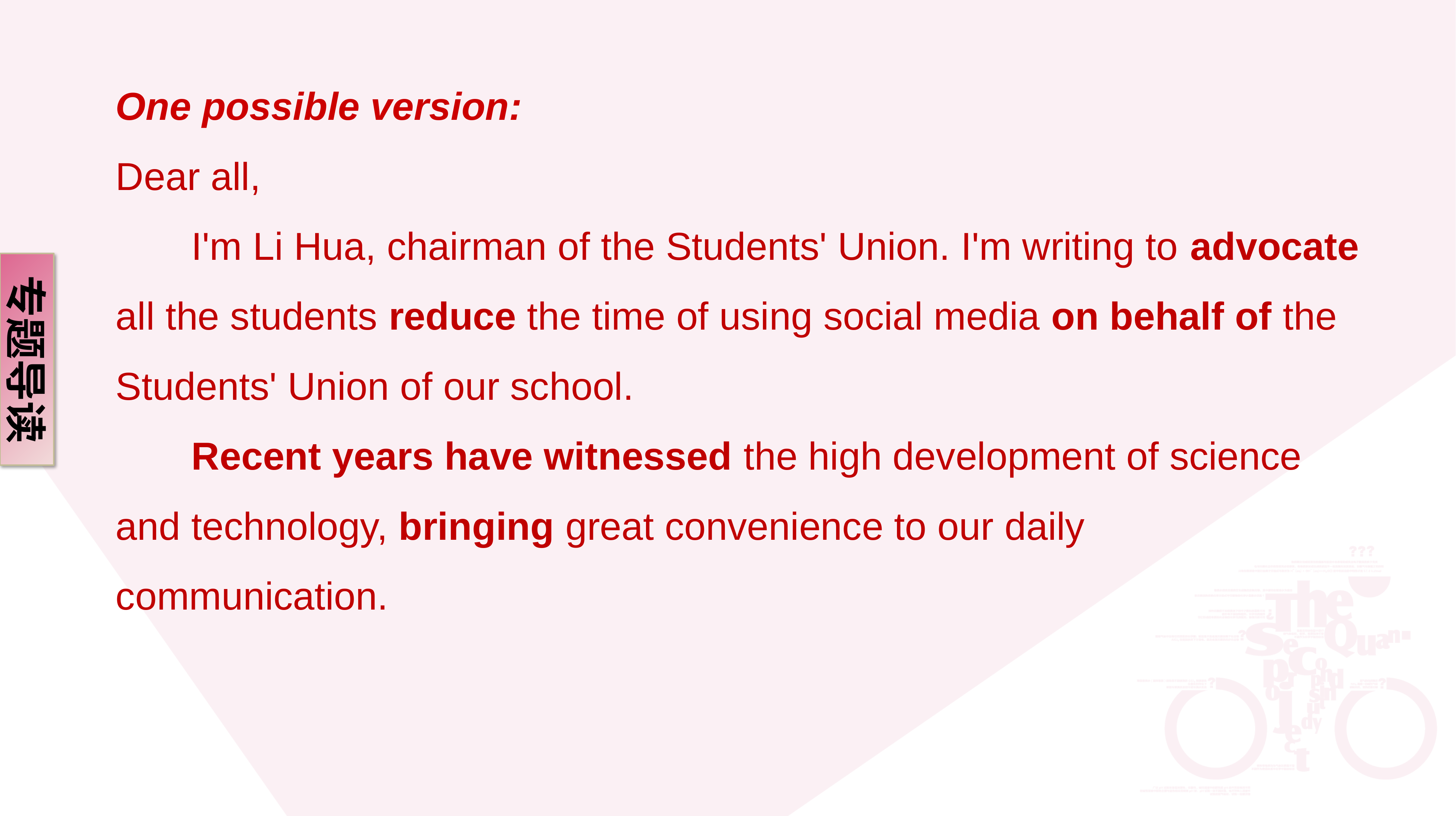

One possible version:
Dear all,
       I'm Li Hua, chairman of the Students' Union. I'm writing to advocate all the students reduce the time of using social media on behalf of the Students' Union of our school.
       Recent years have witnessed the high development of science and technology, bringing great convenience to our daily communication.
专题导读